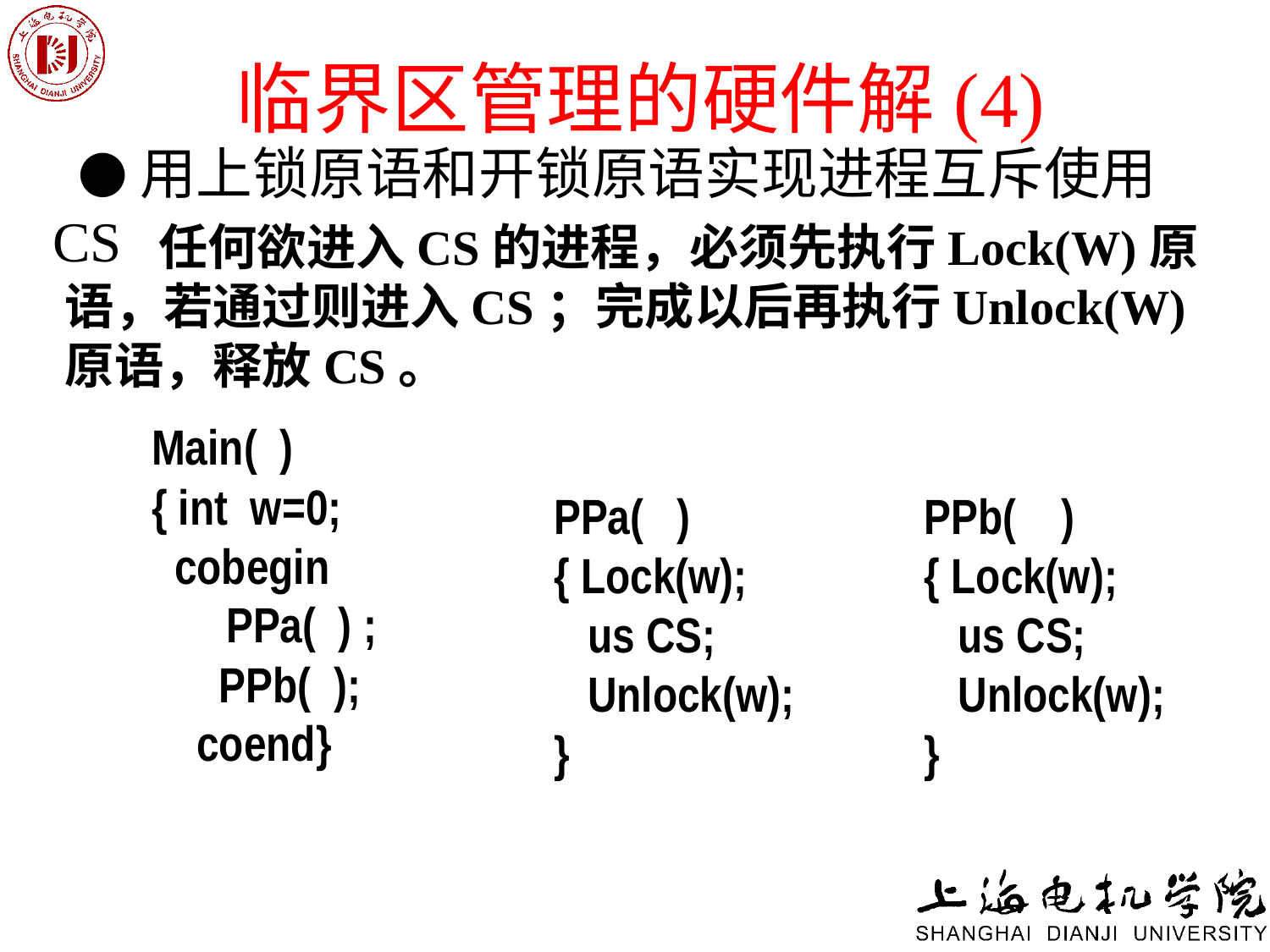

# 临界区管理的硬件解(4)
●用上锁原语和开锁原语实现进程互斥使用CS
     任何欲进入CS的进程，必须先执行Lock(W)原语，若通过则进入CS；完成以后再执行Unlock(W)原语，释放CS。
Main(  )
{ int  w=0;
  cobegin
     PPa(  ) ;
      PPb(  );
    coend}
PPa(   )
{ Lock(w);
   us CS;
   Unlock(w);
}
PPb(    )
{ Lock(w);
   us CS;
   Unlock(w);
}